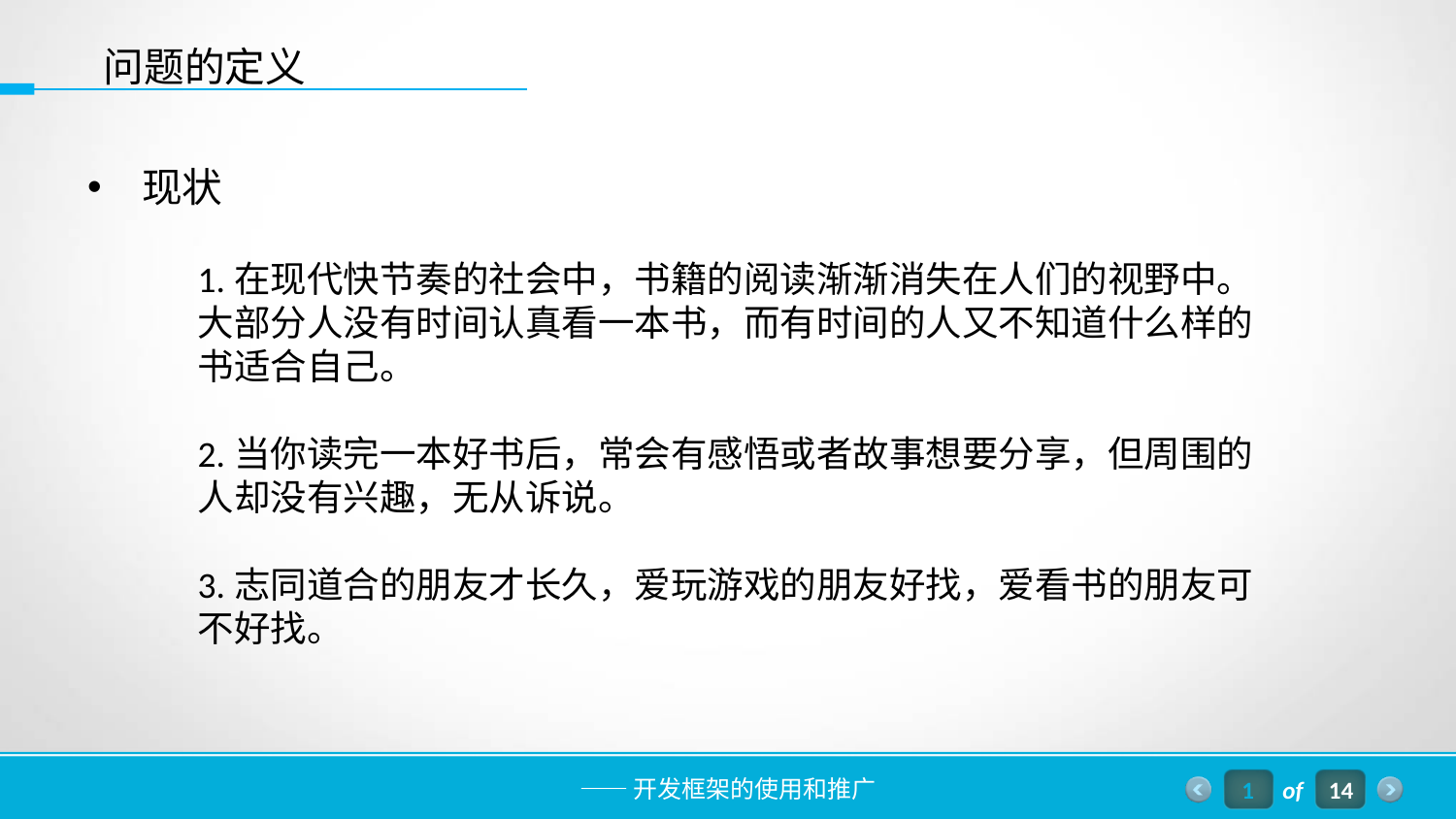

问题的定义

现状
1.在现代快节奏的社会中，书籍的阅读渐渐消失在人们的视野中。大部分人没有时间认真看一本书，而有时间的人又不知道什么样的书适合自己。

2.当你读完一本好书后，常会有感悟或者故事想要分享，但周围的人却没有兴趣，无从诉说。

3.志同道合的朋友才长久，爱玩游戏的朋友好找，爱看书的朋友可不好找。
1